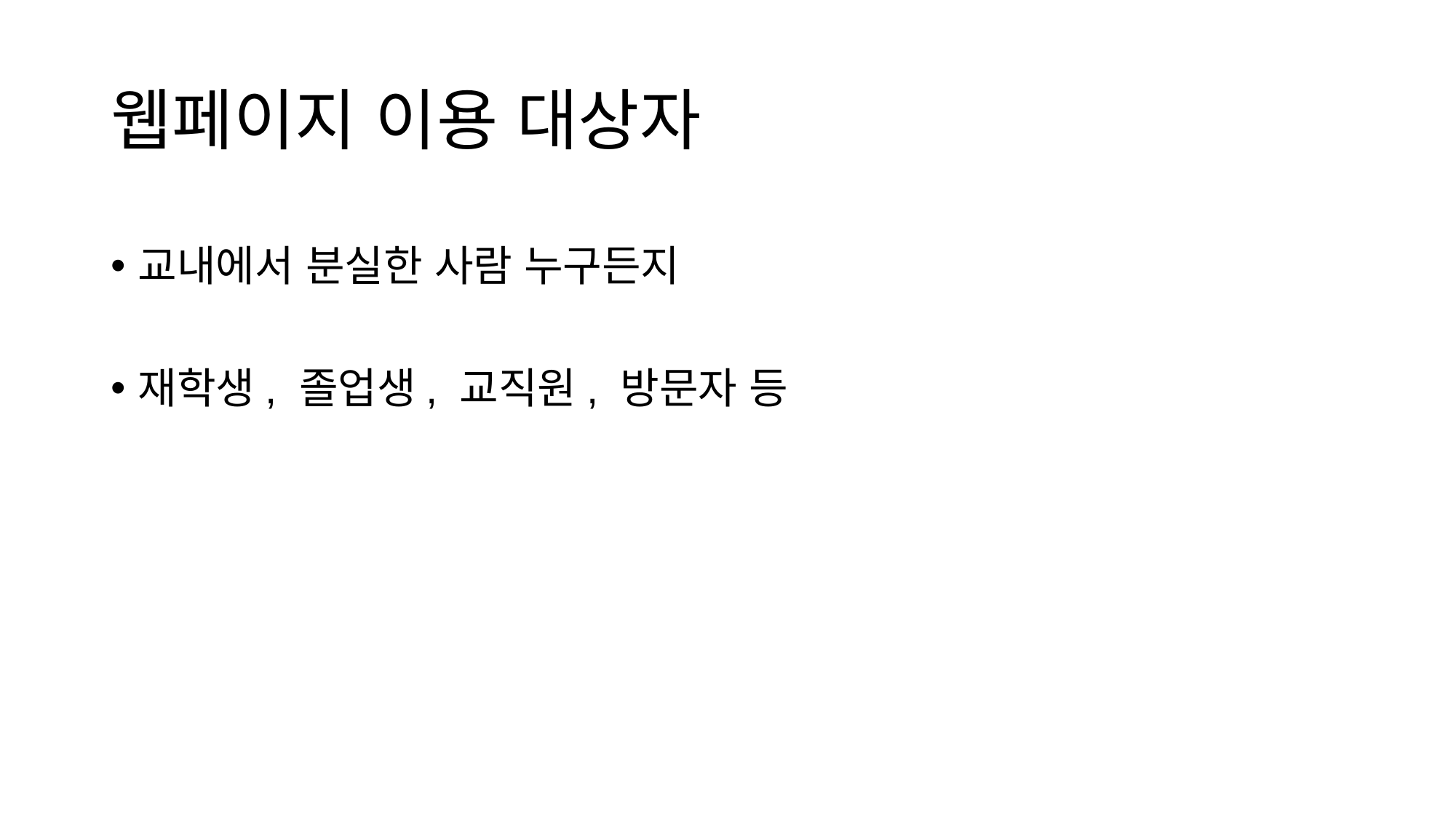

# 웹페이지 이용 대상자
교내에서 분실한 사람 누구든지

재학생, 졸업생, 교직원, 방문자 등